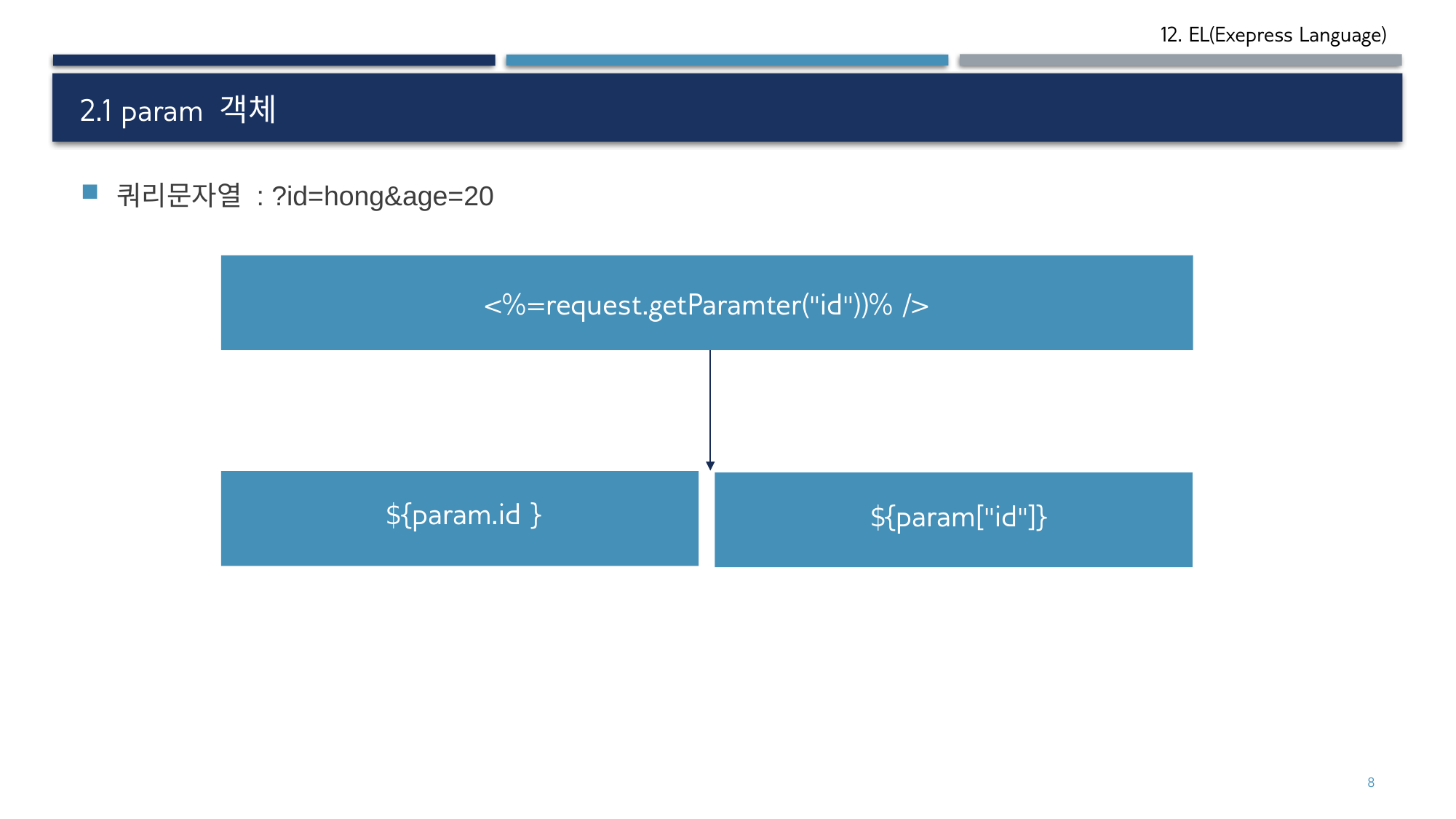

# 2.1 param 객체
쿼리문자열 : ?id=hong&age=20
<%=request.getParamter("id"))% />

${param.id }
${param["id"]}
8